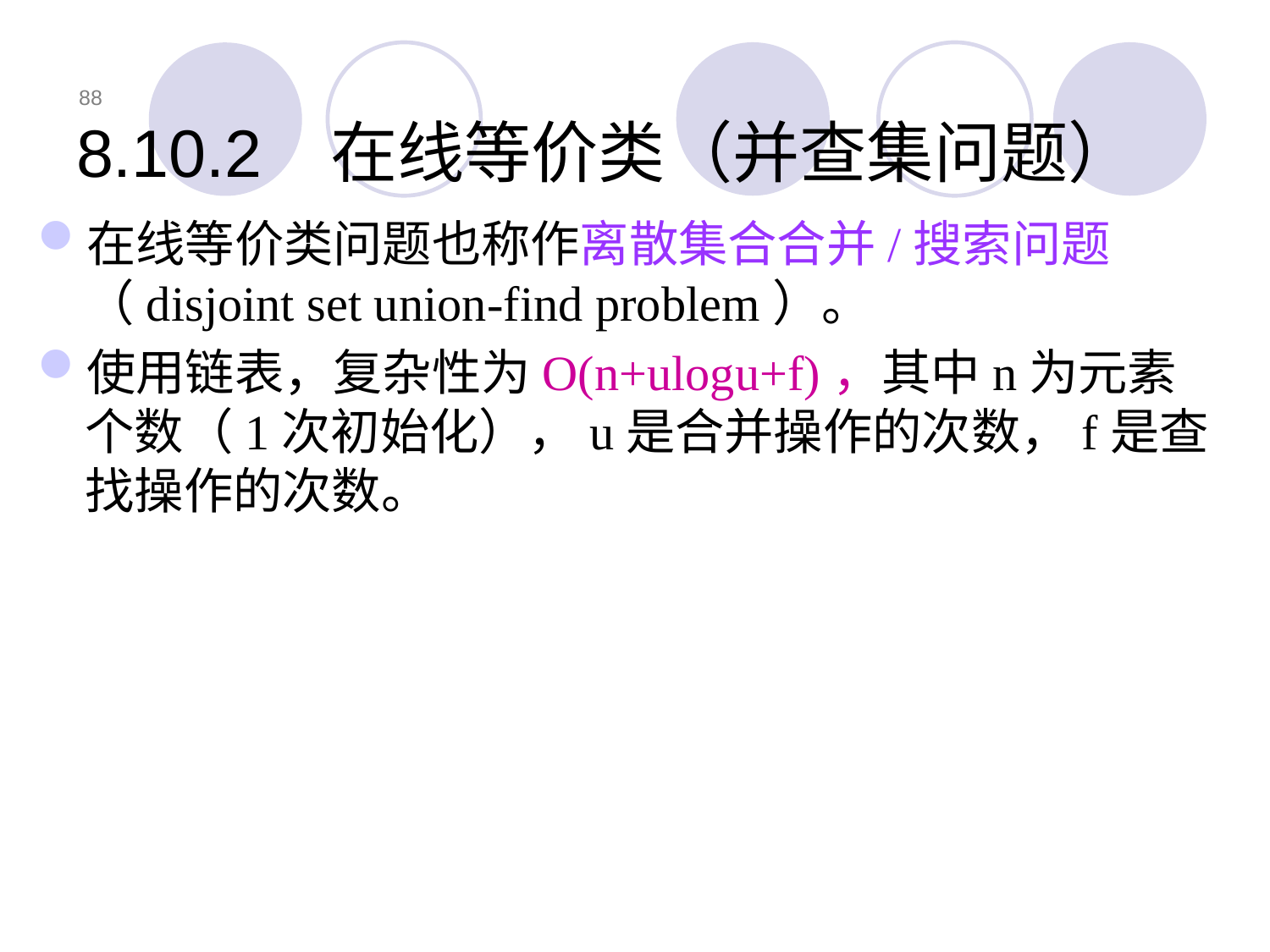

8.10.2	在线等价类（并查集问题）
88

在线等价类问题也称作离散集合合并/搜索问题（disjoint set union-find problem）。
使用链表，复杂性为O(n+ulogu+f)，其中n为元素个数（1次初始化），u是合并操作的次数，f是查找操作的次数。